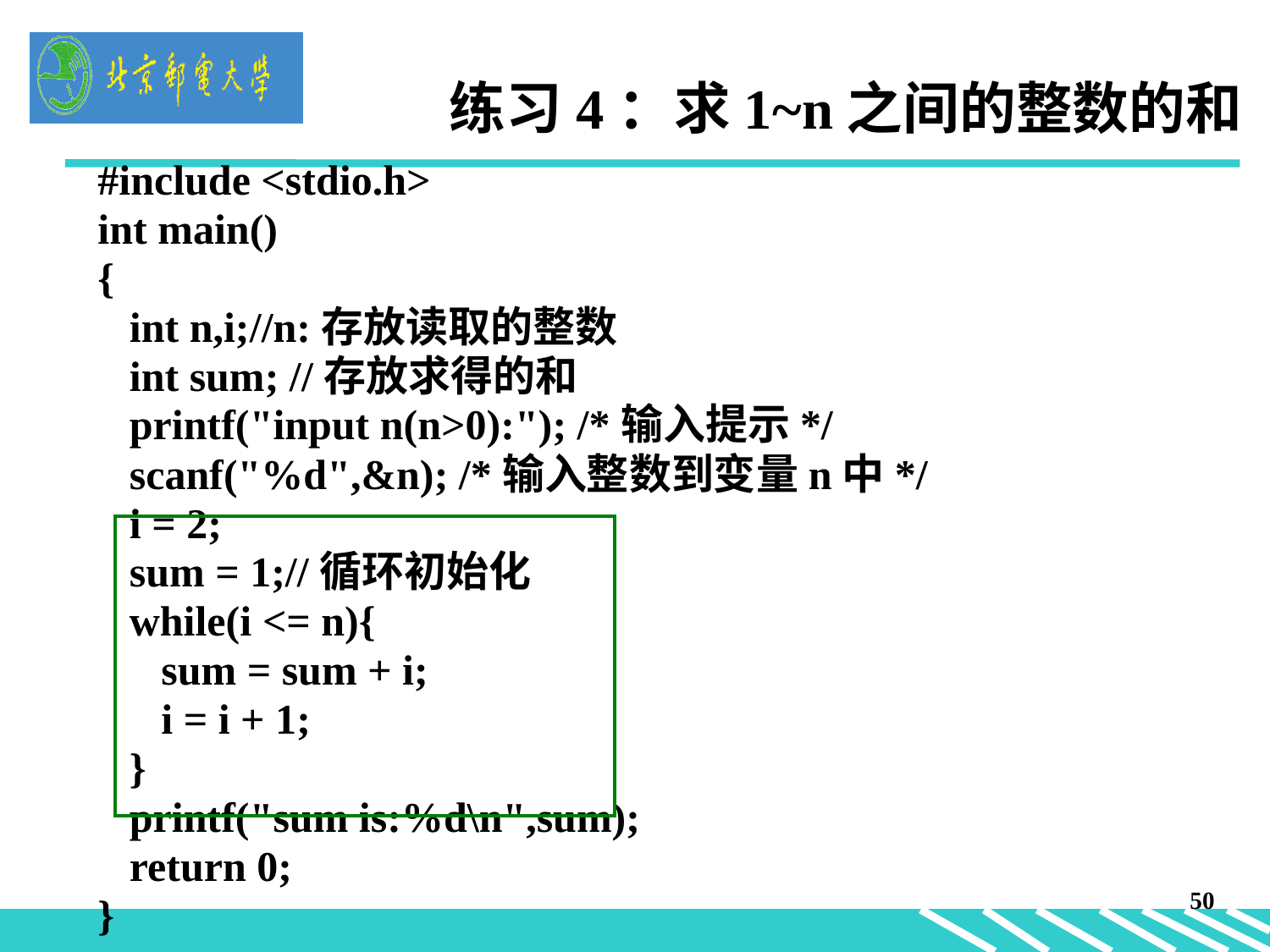

# 练习4：求1~n之间的整数的和
#include <stdio.h>
int main()
{
   int n,i;//n:存放读取的整数
   int sum; //存放求得的和
   printf("input n(n>0):"); /*输入提示*/
   scanf("%d",&n); /*输入整数到变量n中*/
   i = 2;
   sum = 1;//循环初始化
   while(i <= n){
      sum = sum + i;
      i = i + 1;
   }
   printf("sum is:%d\n",sum);
   return 0;
}

50